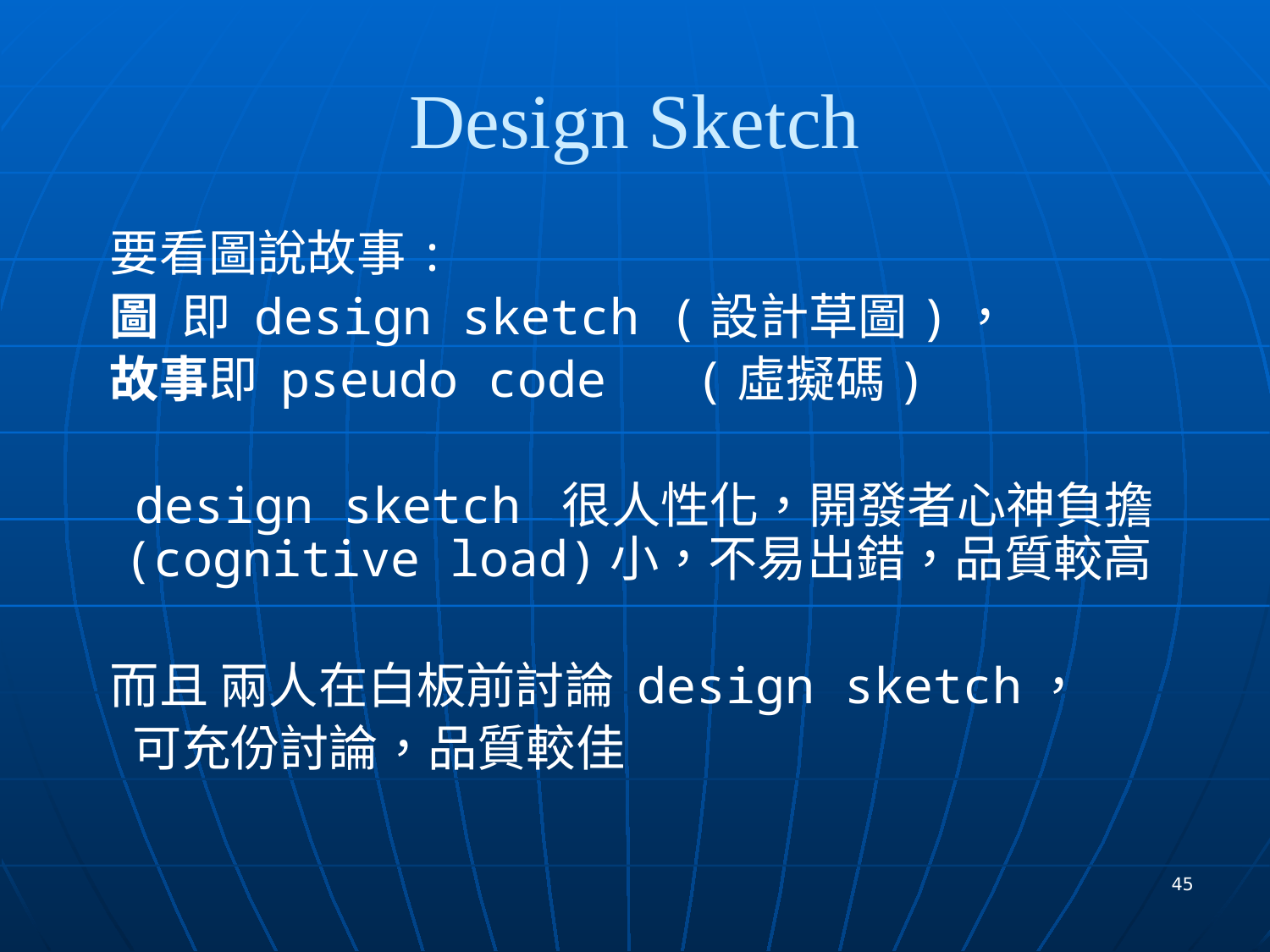

# Design Sketch
  要看圖說故事:
  圖  即 design sketch (設計草圖)，
  故事即 pseudo code   (虛擬碼)

  design sketch 很人性化，開發者心神負擔 (cognitive load)小，不易出錯，品質較高

  而且 兩人在白板前討論 design sketch，
    可充份討論，品質較佳
45